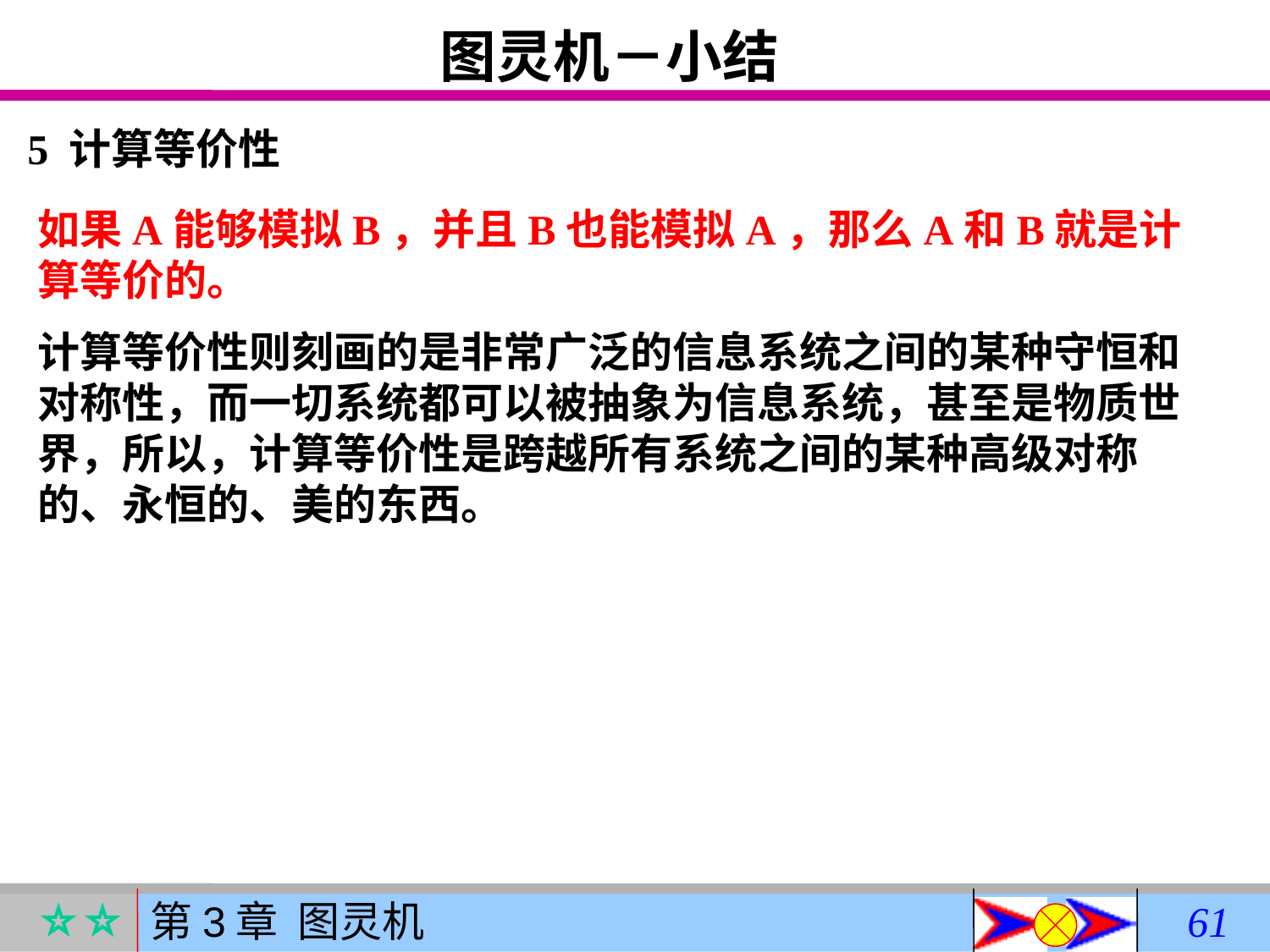

图灵机－小结
5 计算等价性
如果A能够模拟B，并且B也能模拟A，那么A和B就是计算等价的。
计算等价性则刻画的是非常广泛的信息系统之间的某种守恒和对称性，而一切系统都可以被抽象为信息系统，甚至是物质世界，所以，计算等价性是跨越所有系统之间的某种高级对称
的、永恒的、美的东西。